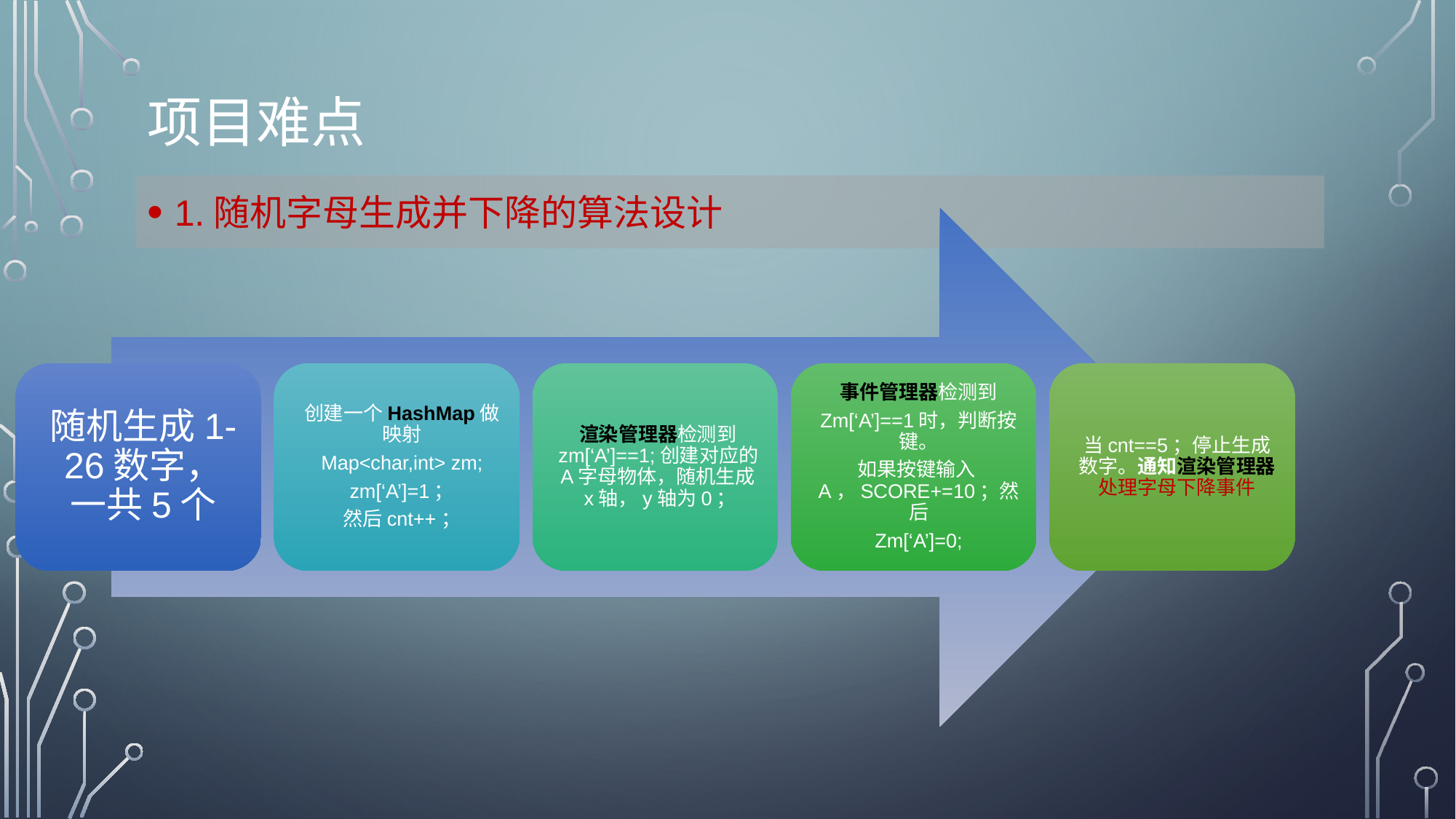

# 项目难点
1.随机字母生成并下降的算法设计

随机生成1-26数字，一共5个
创建一个HashMap做映射
Map<char,int> zm;
zm[‘A’]=1；
然后cnt++；
渲染管理器检测到zm[‘A’]==1;创建对应的A字母物体，随机生成x轴，y轴为0；
事件管理器检测到
Zm[‘A’]==1时，判断按键。
如果按键输入A，SCORE+=10；然后
Zm[‘A’]=0;
当cnt==5；停止生成数字。通知渲染管理器处理字母下降事件